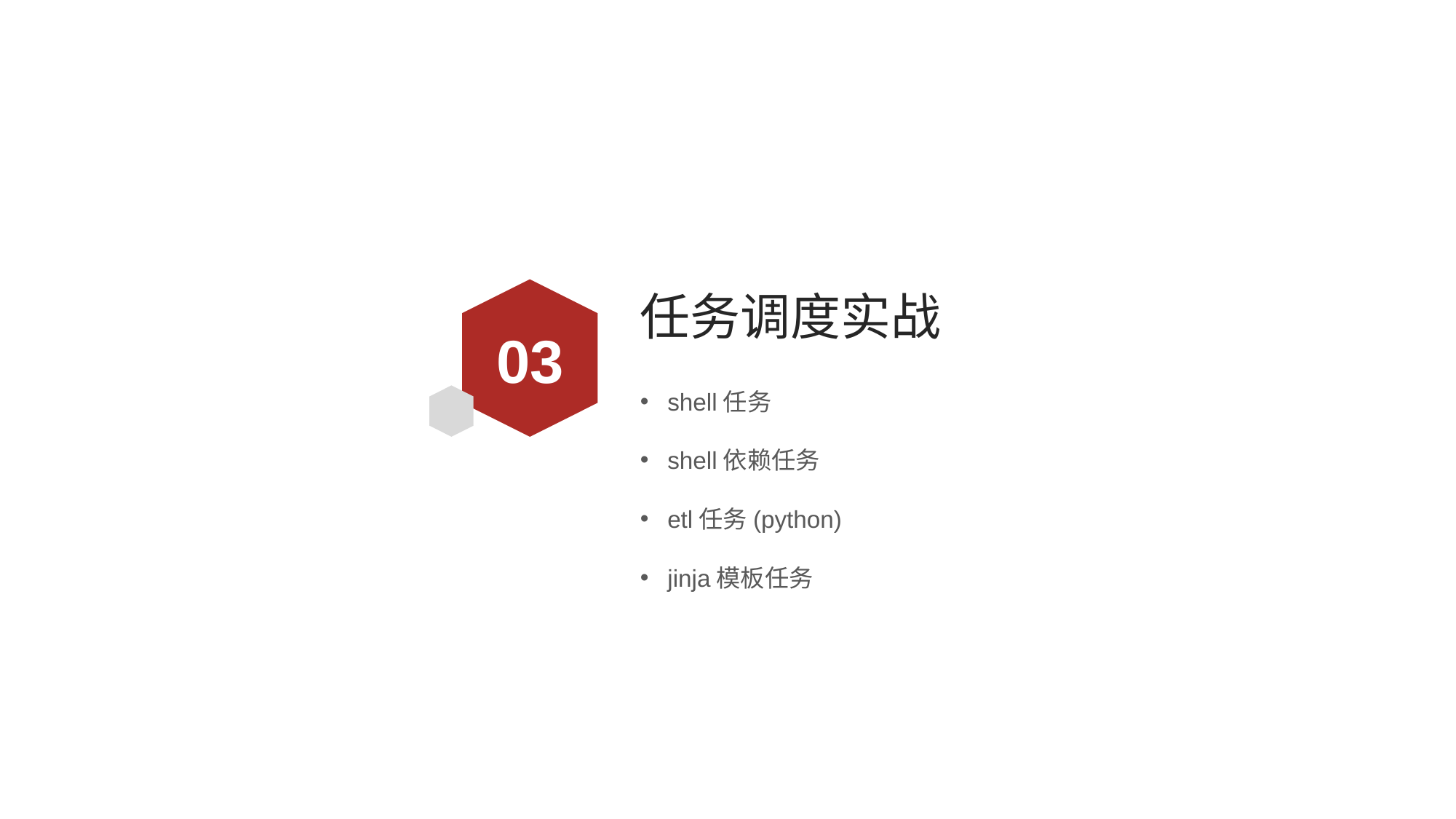

# 任务调度实战
03
shell任务
shell依赖任务
etl任务(python)
jinja模板任务